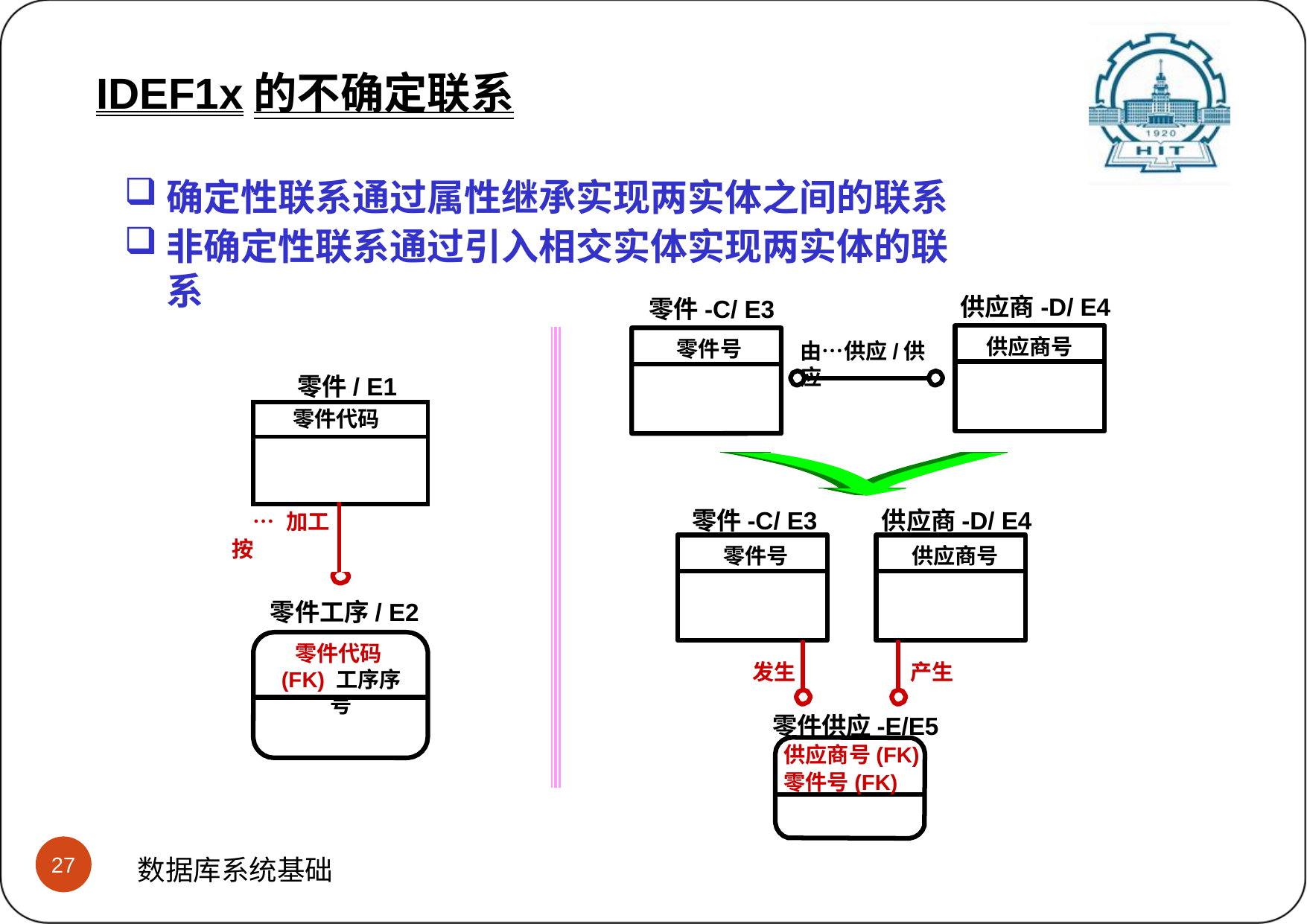

# IDEF1x的非确定联系 (4)IDEF1x对联系的两种处理机制
IDEF1x的不确定联系
确定性联系通过属性继承实现两实体之间的联系
非确定性联系通过引入相交实体实现两实体的联系
供应商-D/ E4
零件-C/ E3

供应商号
零件号
由…供应/供应

零件/ E1

| 零件代码 |  |
| --- | --- |
|  |  |
| … 加工 |  |

零件-C/ E3
供应商-D/ E4

按
零件号
供应商号

零件工序/ E2
零件代码(FK) 工序序号

发生	产生

零件供应-E/E5 供应商号(FK) 零件号(FK)